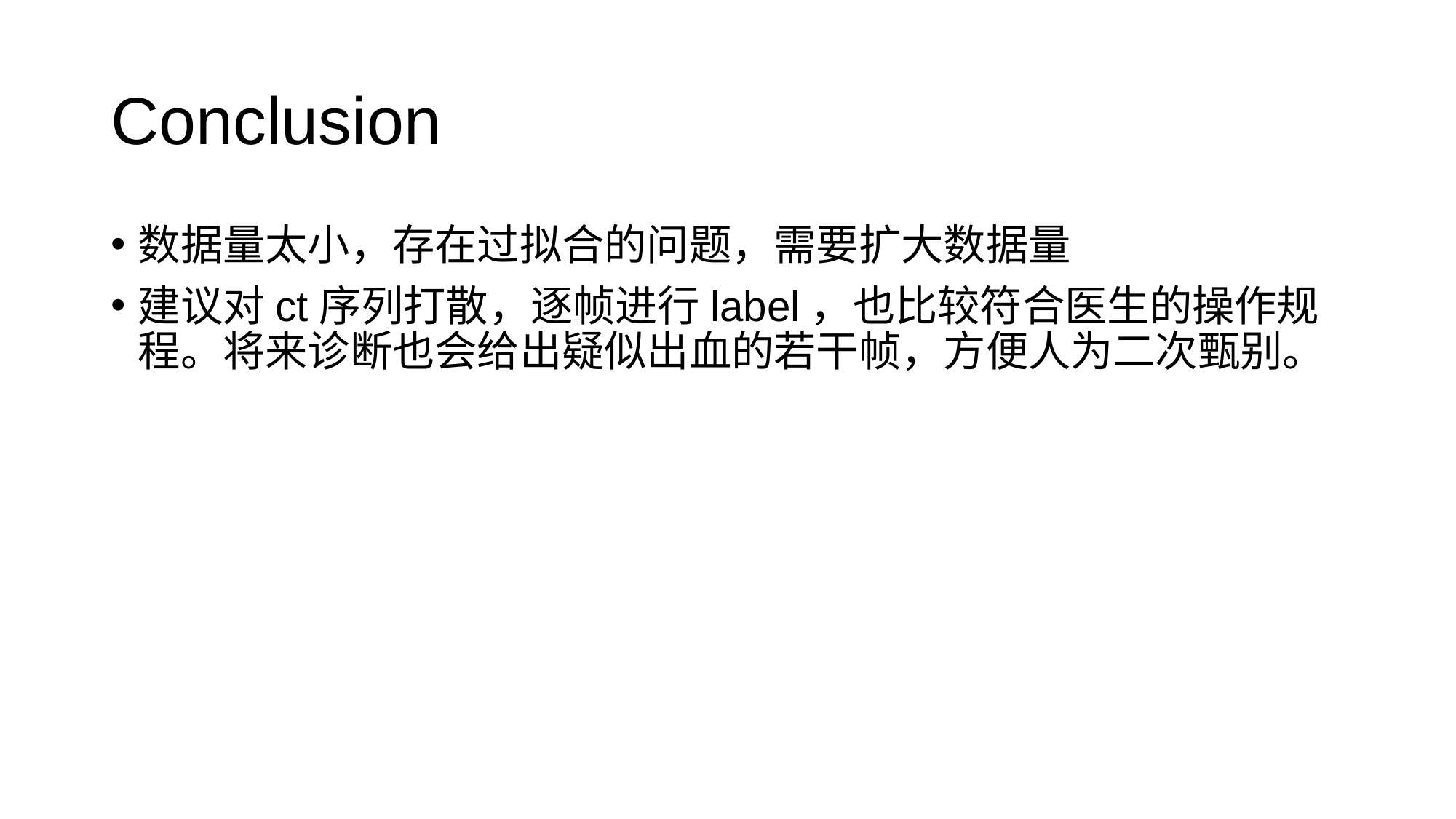

# Conclusion
数据量太小，存在过拟合的问题，需要扩大数据量
建议对ct序列打散，逐帧进行label，也比较符合医生的操作规程。将来诊断也会给出疑似出血的若干帧，方便人为二次甄别。